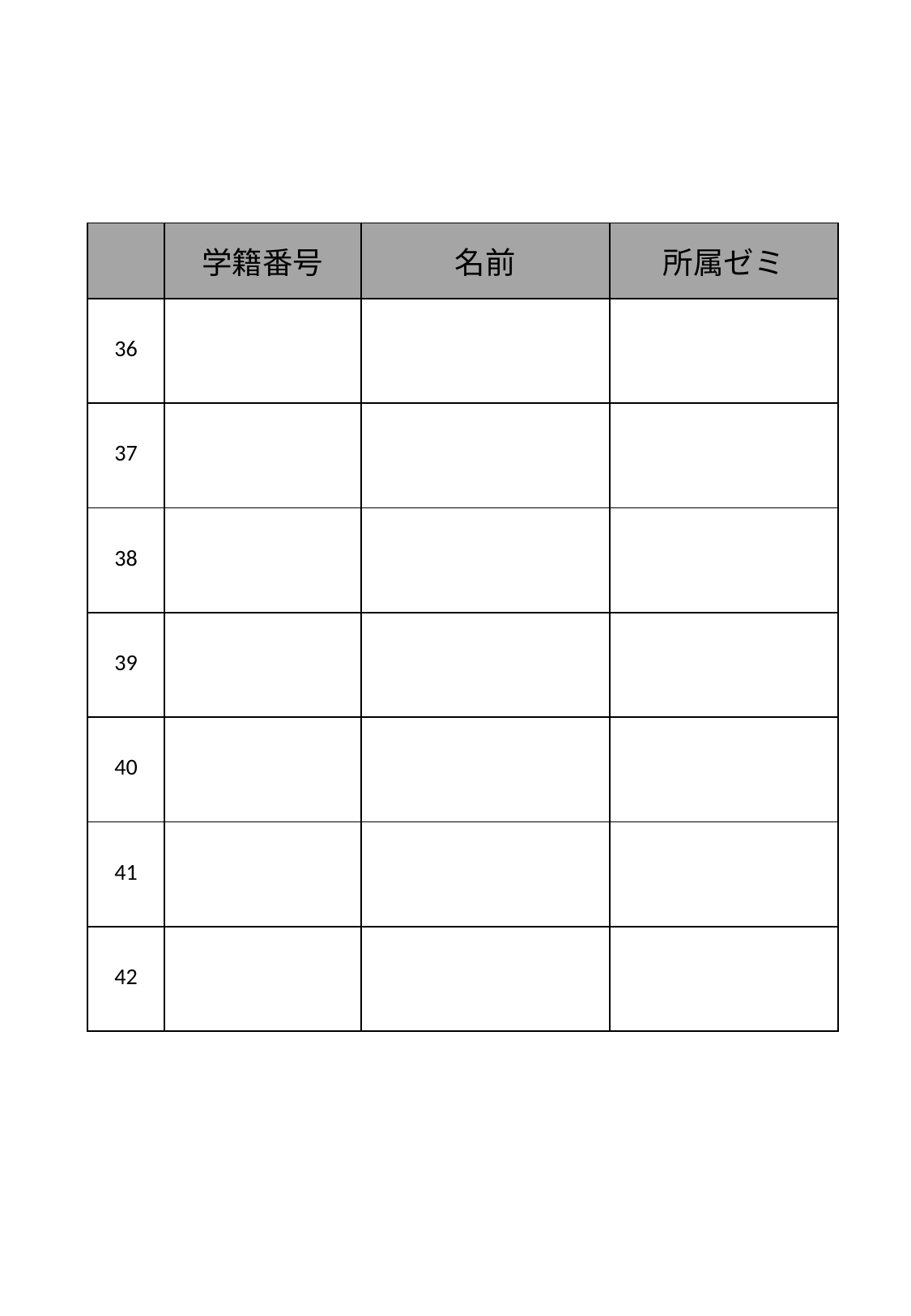

|  | 学籍番号 | 名前 | 所属ゼミ |
| --- | --- | --- | --- |
| 36 |  |  |  |
| 37 |  |  |  |
| 38 |  |  |  |
| 39 |  |  |  |
| 40 |  |  |  |
| 41 |  |  |  |
| 42 |  |  |  |